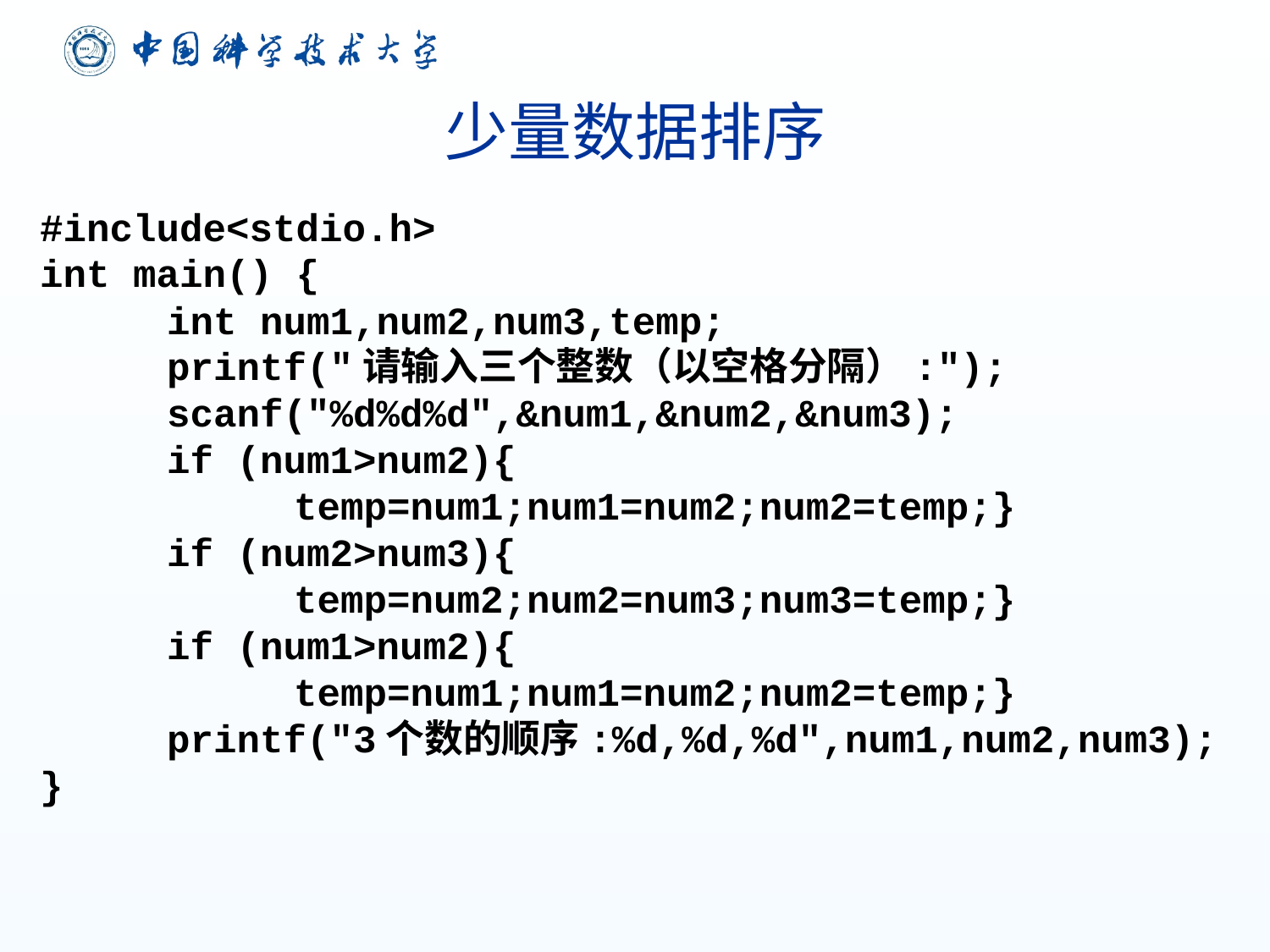

# 少量数据排序
#include<stdio.h>
int main() {
	int num1,num2,num3,temp;
	printf("请输入三个整数（以空格分隔）:");
	scanf("%d%d%d",&num1,&num2,&num3);
	if (num1>num2){
		temp=num1;num1=num2;num2=temp;}
	if (num2>num3){
		temp=num2;num2=num3;num3=temp;}
	if (num1>num2){
		temp=num1;num1=num2;num2=temp;}
	printf("3个数的顺序:%d,%d,%d",num1,num2,num3);
}